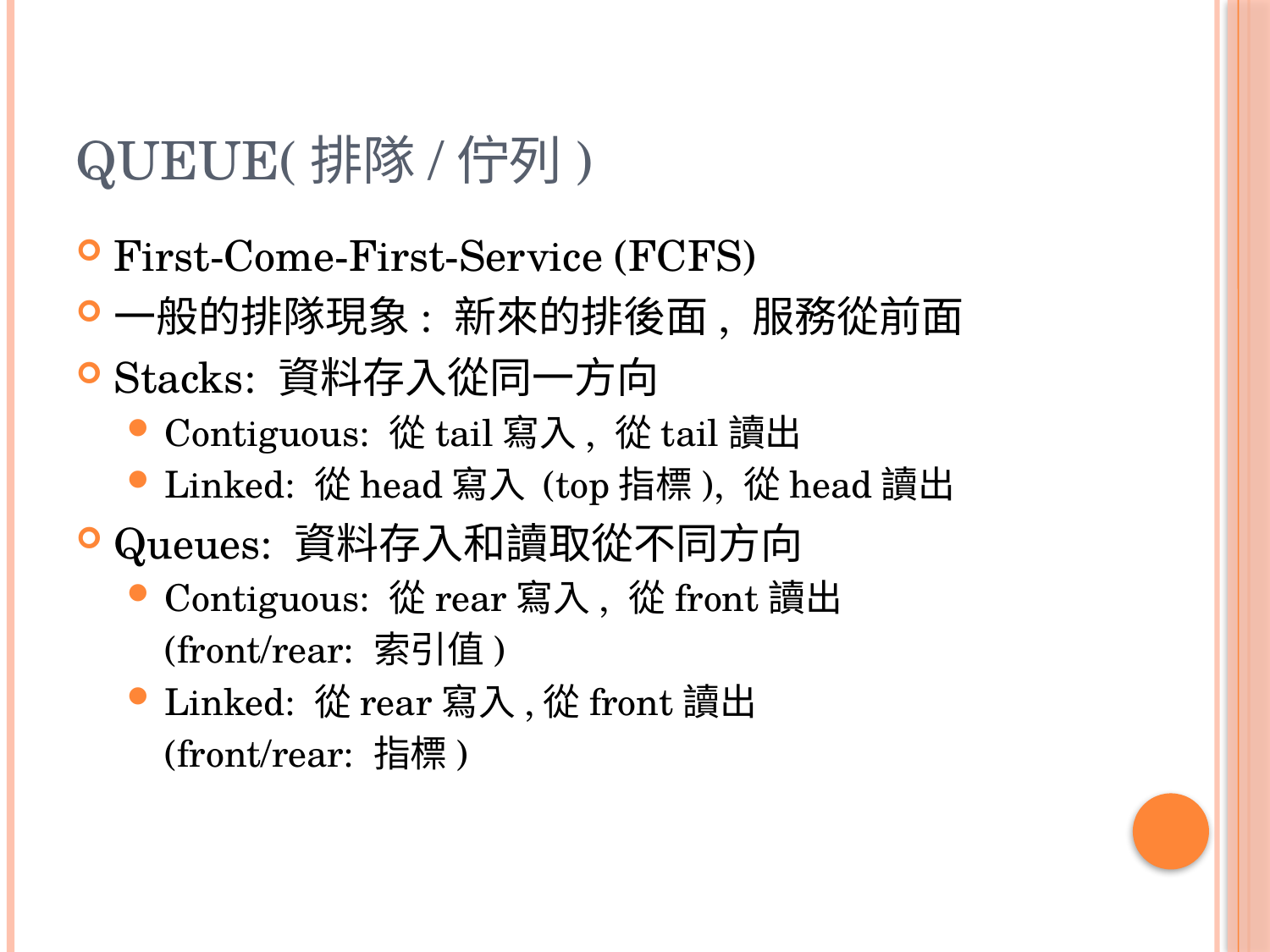

# Queue(排隊/佇列)
First-Come-First-Service (FCFS)
一般的排隊現象: 新來的排後面, 服務從前面
Stacks: 資料存入從同一方向
Contiguous: 從tail寫入, 從tail讀出
Linked: 從head寫入 (top指標), 從head讀出
Queues: 資料存入和讀取從不同方向
Contiguous: 從rear寫入, 從front讀出
	(front/rear: 索引值)
Linked: 從rear寫入,從front讀出
	(front/rear: 指標)